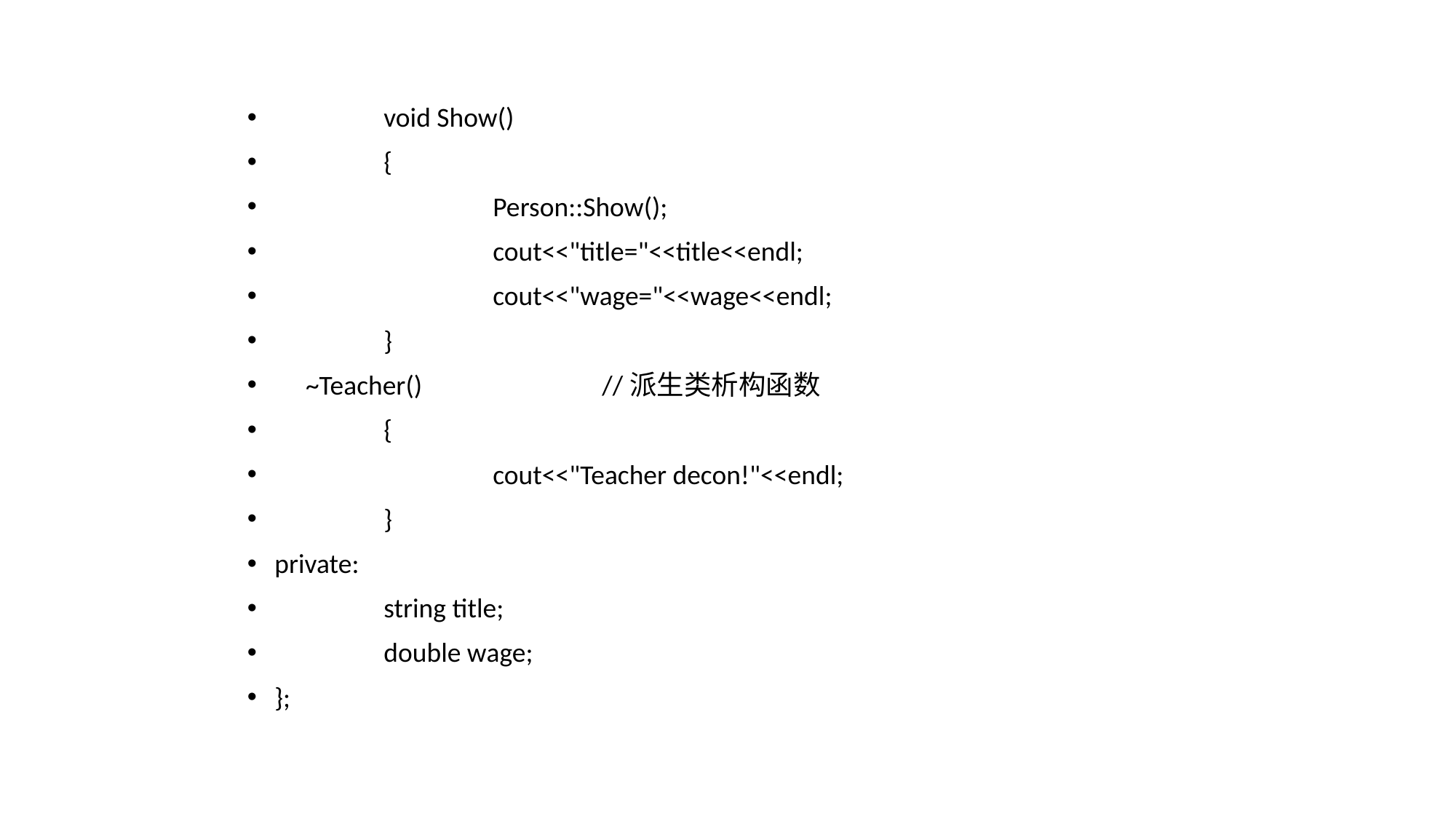

void Show()
	{
		Person::Show();
		cout<<"title="<<title<<endl;
		cout<<"wage="<<wage<<endl;
	}
     ~Teacher()                            	//派生类析构函数
	{
		cout<<"Teacher decon!"<<endl;
	}
private:
	string title;
	double wage;
};